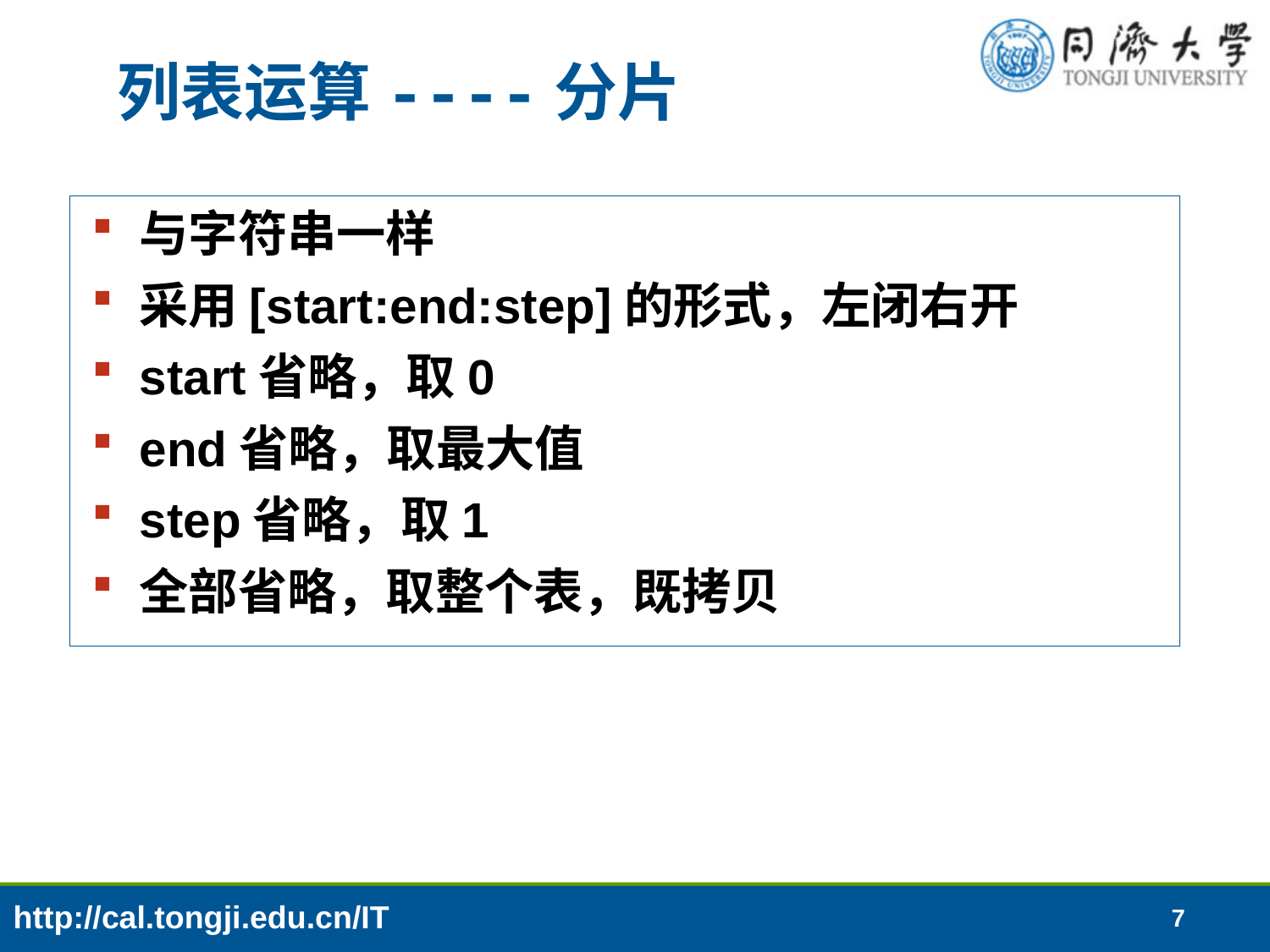

# 列表运算----分片
与字符串一样
采用[start:end:step]的形式，左闭右开
start省略，取0
end省略，取最大值
step省略，取1
全部省略，取整个表，既拷贝